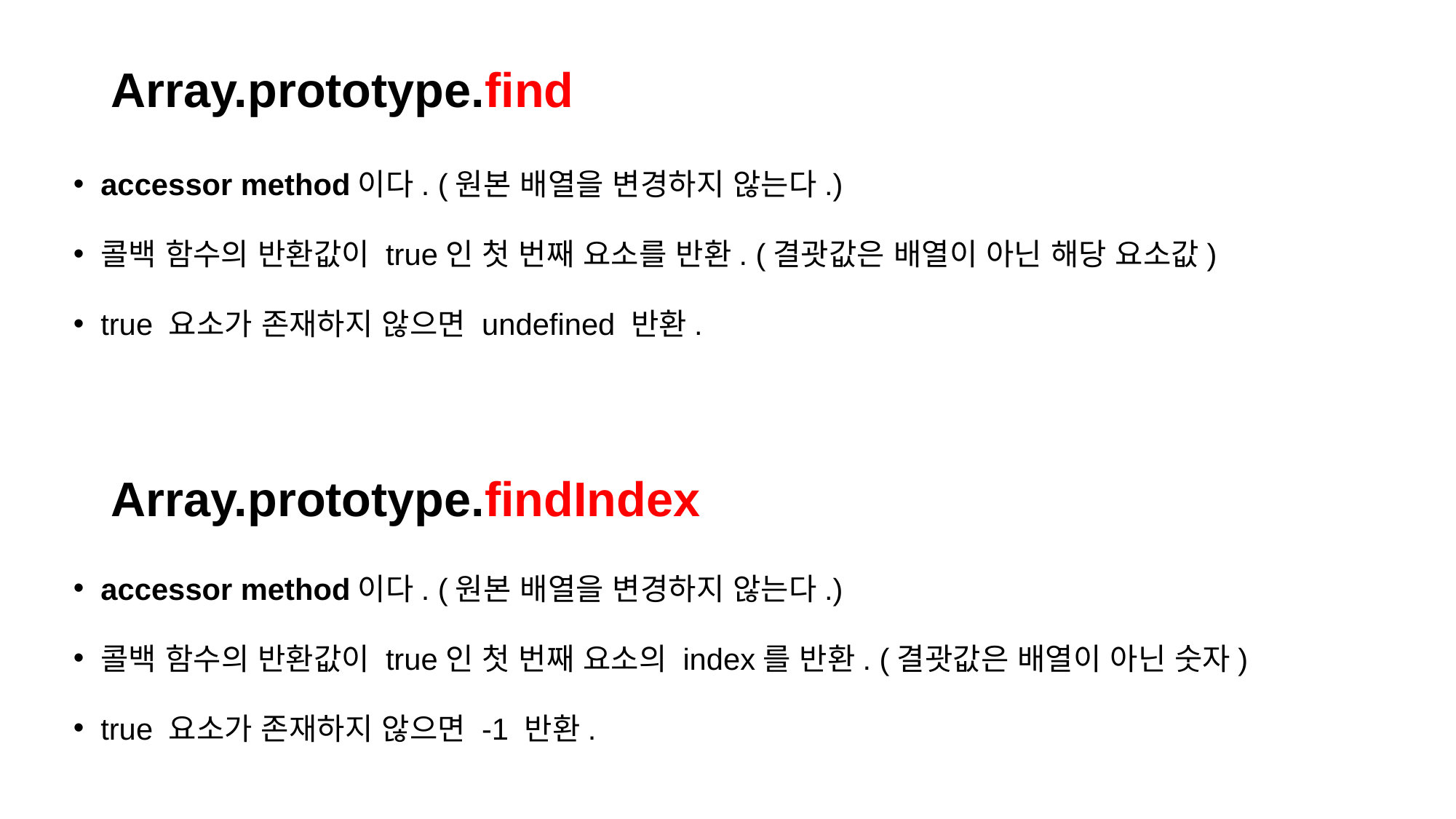

# Array.prototype.find
accessor method이다. (원본 배열을 변경하지 않는다.)
콜백 함수의 반환값이 true인 첫 번째 요소를 반환. (결괏값은 배열이 아닌 해당 요소값)
true 요소가 존재하지 않으면 undefined 반환.

Array.prototype.findIndex
accessor method이다. (원본 배열을 변경하지 않는다.)
콜백 함수의 반환값이 true인 첫 번째 요소의 index를 반환. (결괏값은 배열이 아닌 숫자)
true 요소가 존재하지 않으면 -1 반환.